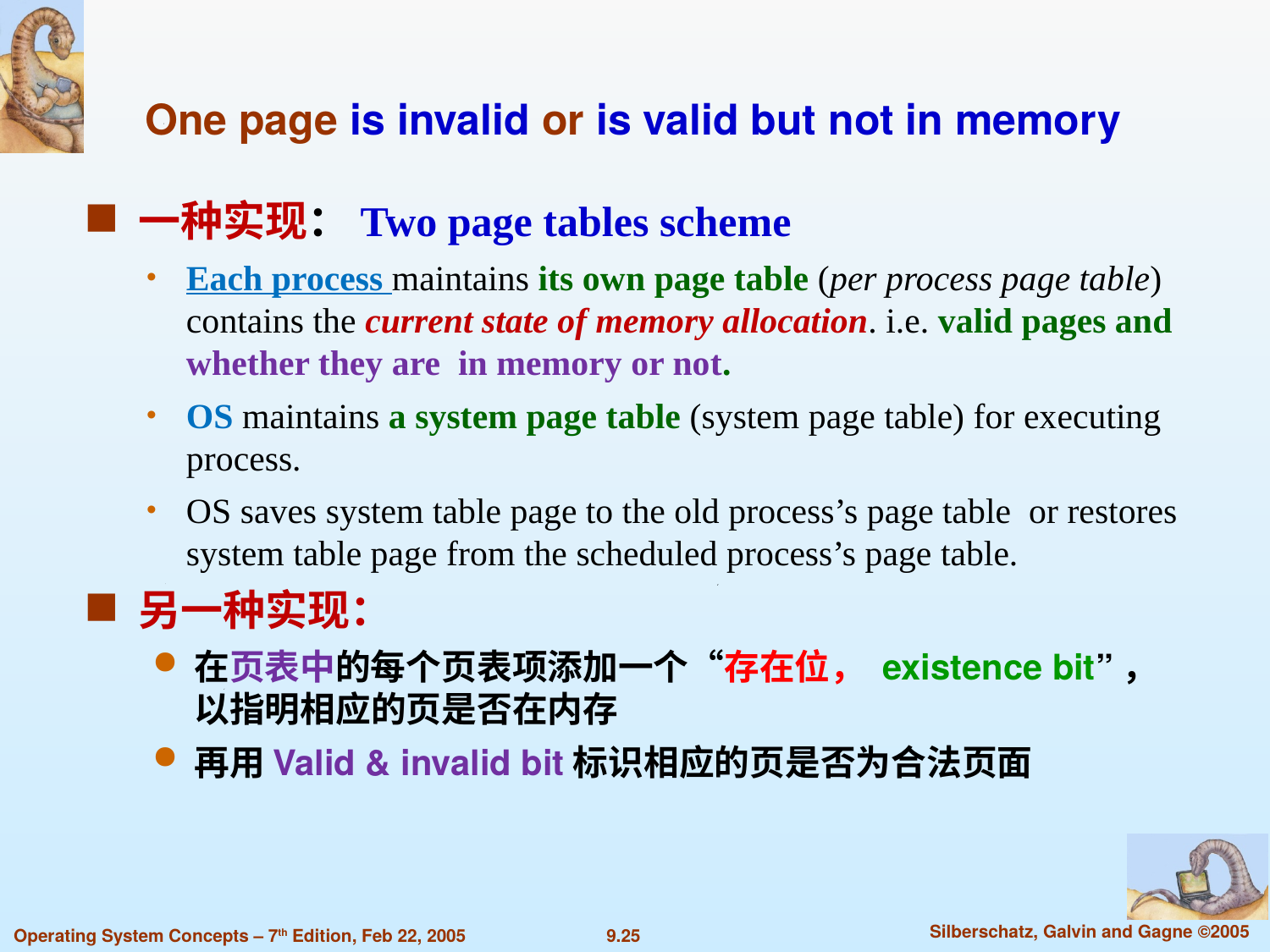

One page is invalid or is valid but not in memory
一种实现：Two page tables scheme
Each process maintains its own page table (per process page table) contains the current state of memory allocation. i.e. valid pages and whether they are  in memory or not.
OS maintains a system page table (system page table) for executing process.
OS saves system table page to the old process’s page table  or restores system table page from the scheduled process’s page table.
另一种实现：
在页表中的每个页表项添加一个“存在位， existence bit”，以指明相应的页是否在内存
再用Valid & invalid bit标识相应的页是否为合法页面